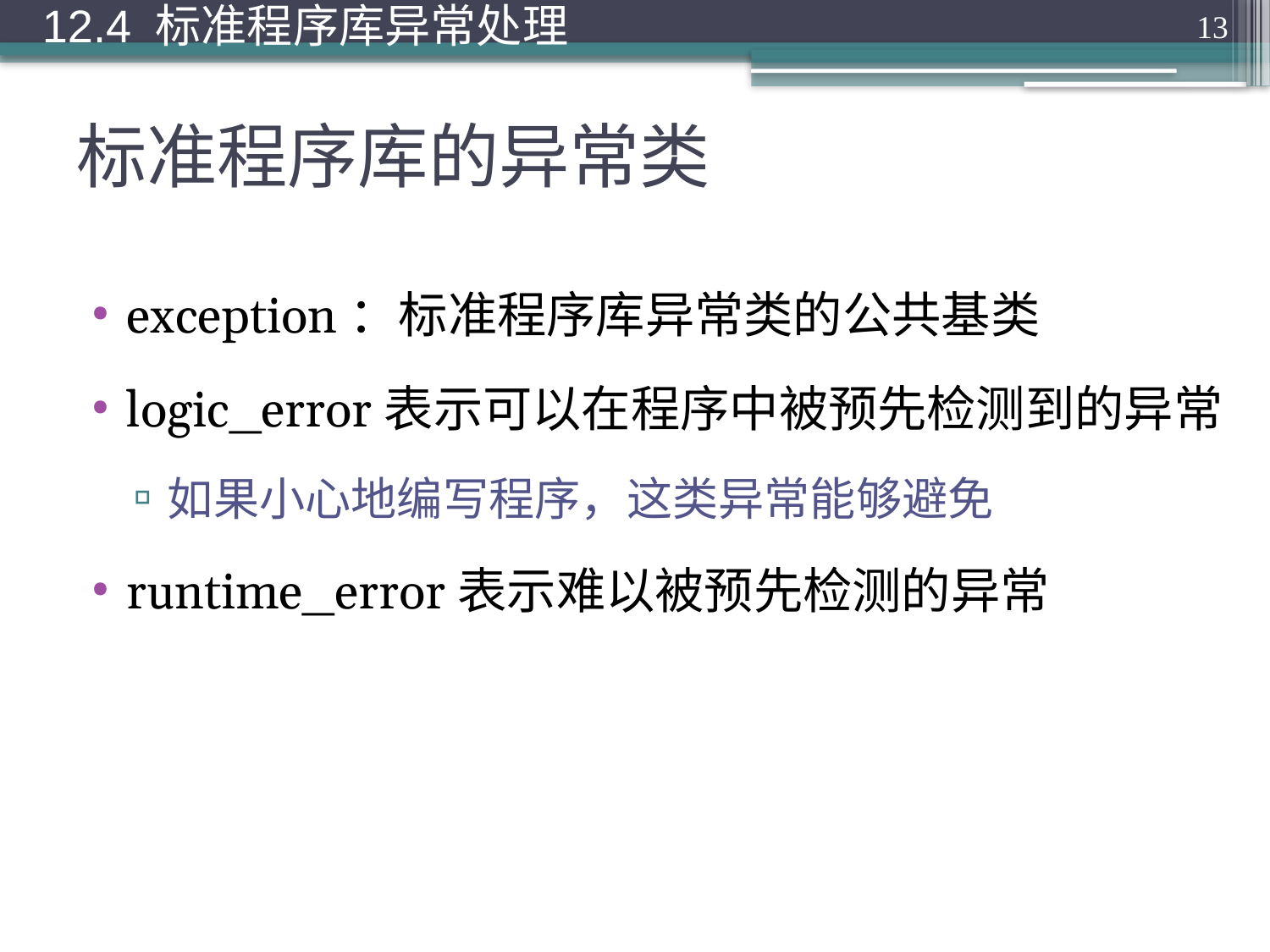

12.4 标准程序库异常处理
13
# 标准程序库的异常类
exception：标准程序库异常类的公共基类
logic_error表示可以在程序中被预先检测到的异常
如果小心地编写程序，这类异常能够避免
runtime_error表示难以被预先检测的异常